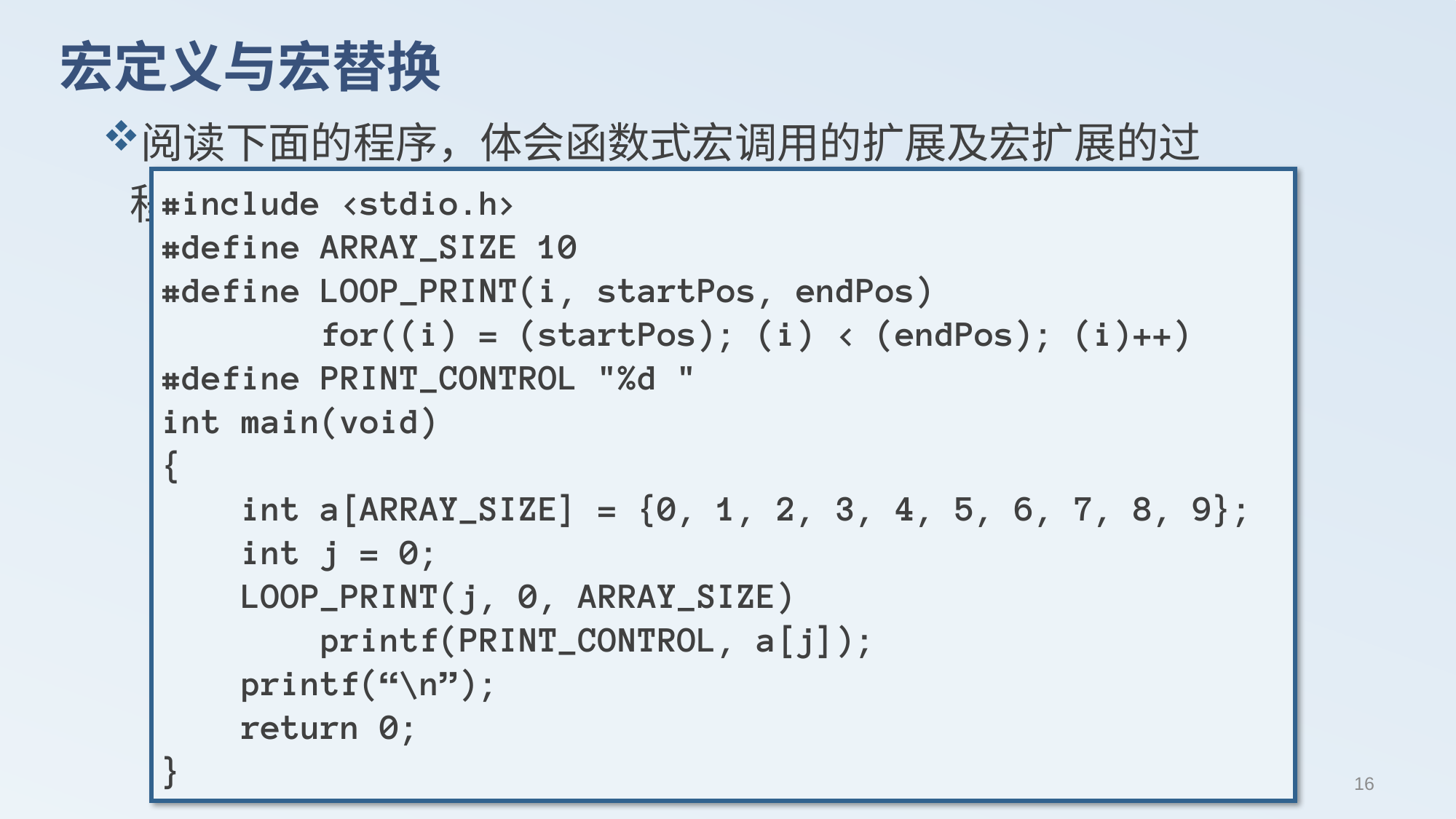

# 宏定义与宏替换
阅读下面的程序，体会函数式宏调用的扩展及宏扩展的过程。
#include <stdio.h>
#define ARRAY_SIZE 10
#define LOOP_PRINT(i, startPos, endPos)
        for((i) = (startPos); (i) < (endPos); (i)++)
#define PRINT_CONTROL "%d "
int main(void)
{
    int a[ARRAY_SIZE] = {0, 1, 2, 3, 4, 5, 6, 7, 8, 9};
    int j = 0;
    LOOP_PRINT(j, 0, ARRAY_SIZE)
        printf(PRINT_CONTROL, a[j]);
    printf(“\n”);
    return 0;
}